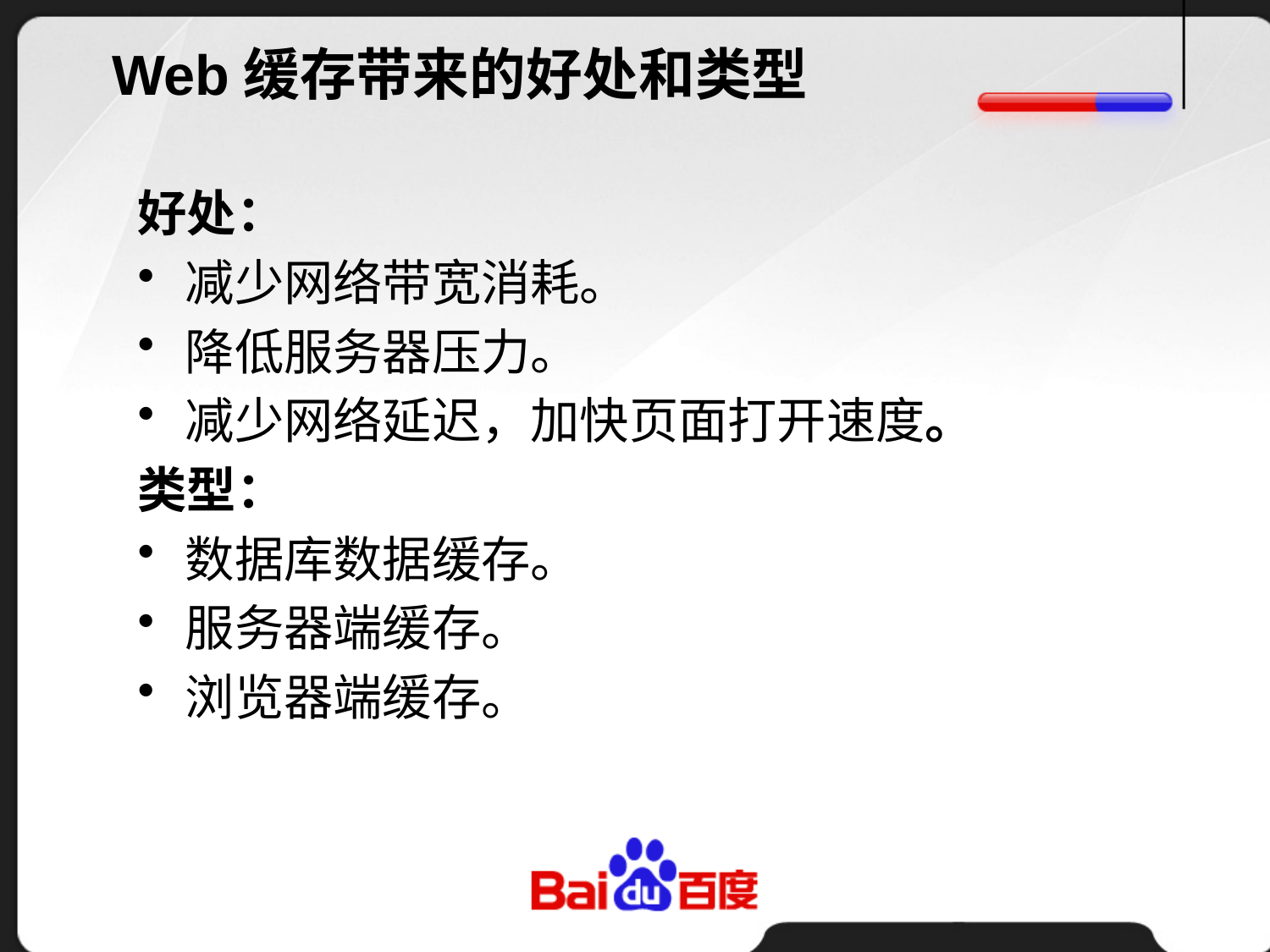

# Web缓存带来的好处和类型
好处：
减少网络带宽消耗。
降低服务器压力。
减少网络延迟，加快页面打开速度。
类型：
数据库数据缓存。
服务器端缓存。
浏览器端缓存。